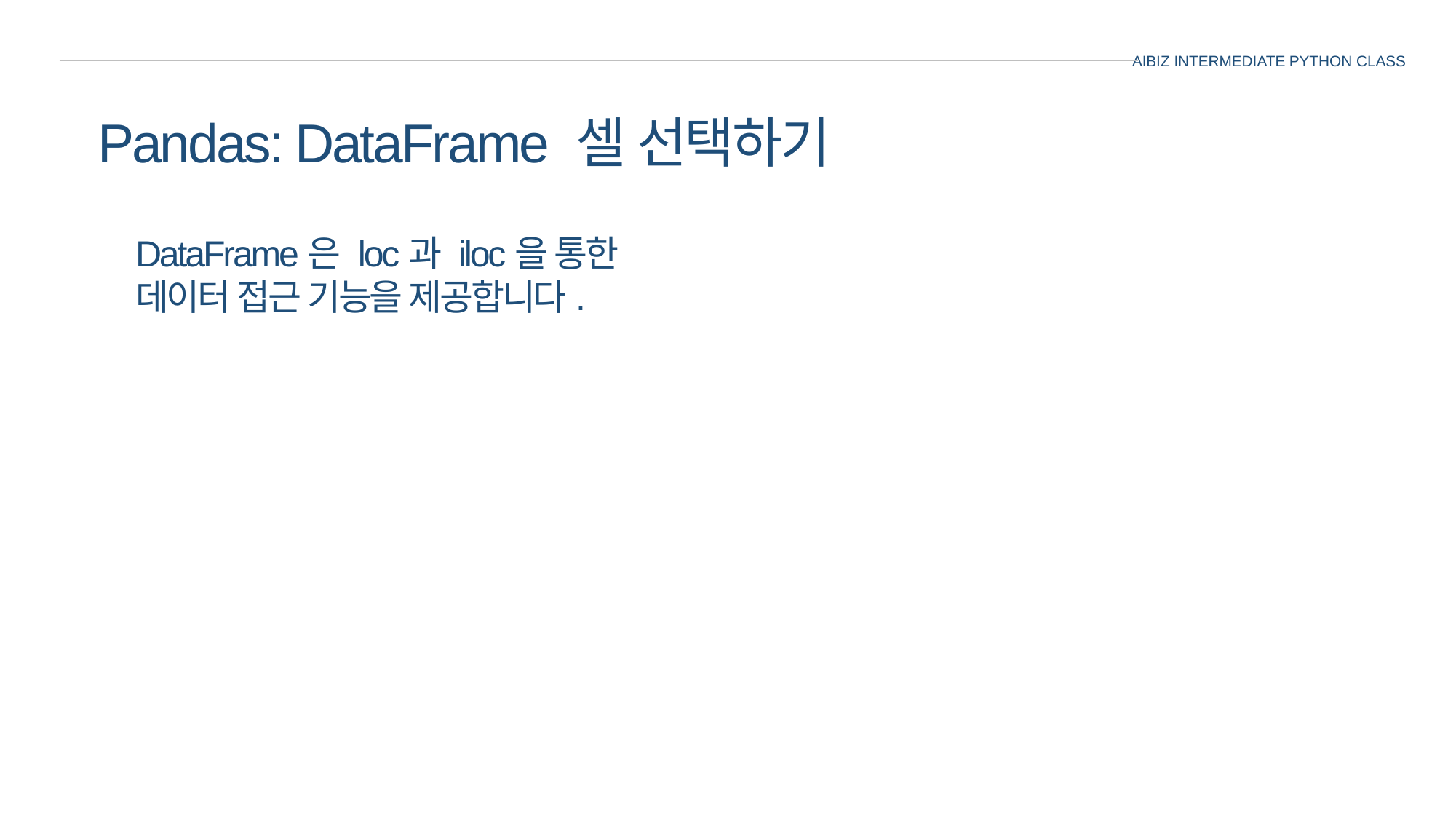

AIBIZ INTERMEDIATE PYTHON CLASS
Pandas: DataFrame 셀 선택하기
DataFrame은 loc과 iloc을 통한
데이터 접근 기능을 제공합니다.